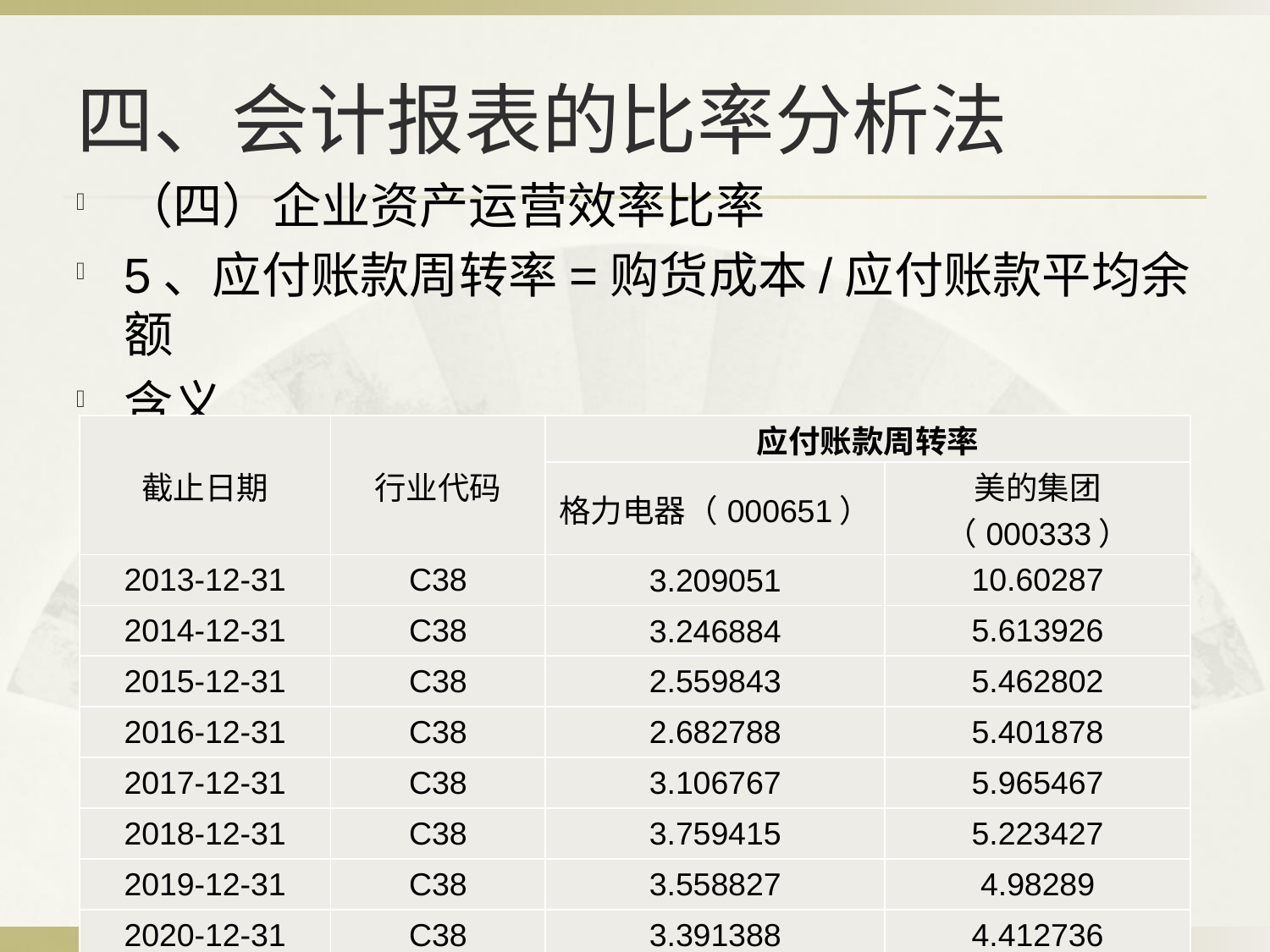

# 四、会计报表的比率分析法
（四）企业资产运营效率比率
5、应付账款周转率=购货成本/应付账款平均余额
含义

| 截止日期 | 行业代码 | 应付账款周转率 |  |
| --- | --- | --- | --- |
| 截止日期 | 行业代码 | 格力电器（000651） | 美的集团（000333） |
| 2013-12-31 | C38 | 3.209051 | 10.60287 |
| 2014-12-31 | C38 | 3.246884 | 5.613926 |
| 2015-12-31 | C38 | 2.559843 | 5.462802 |
| 2016-12-31 | C38 | 2.682788 | 5.401878 |
| 2017-12-31 | C38 | 3.106767 | 5.965467 |
| 2018-12-31 | C38 | 3.759415 | 5.223427 |
| 2019-12-31 | C38 | 3.558827 | 4.98289 |
| 2020-12-31 | C38 | 3.391388 | 4.412736 |